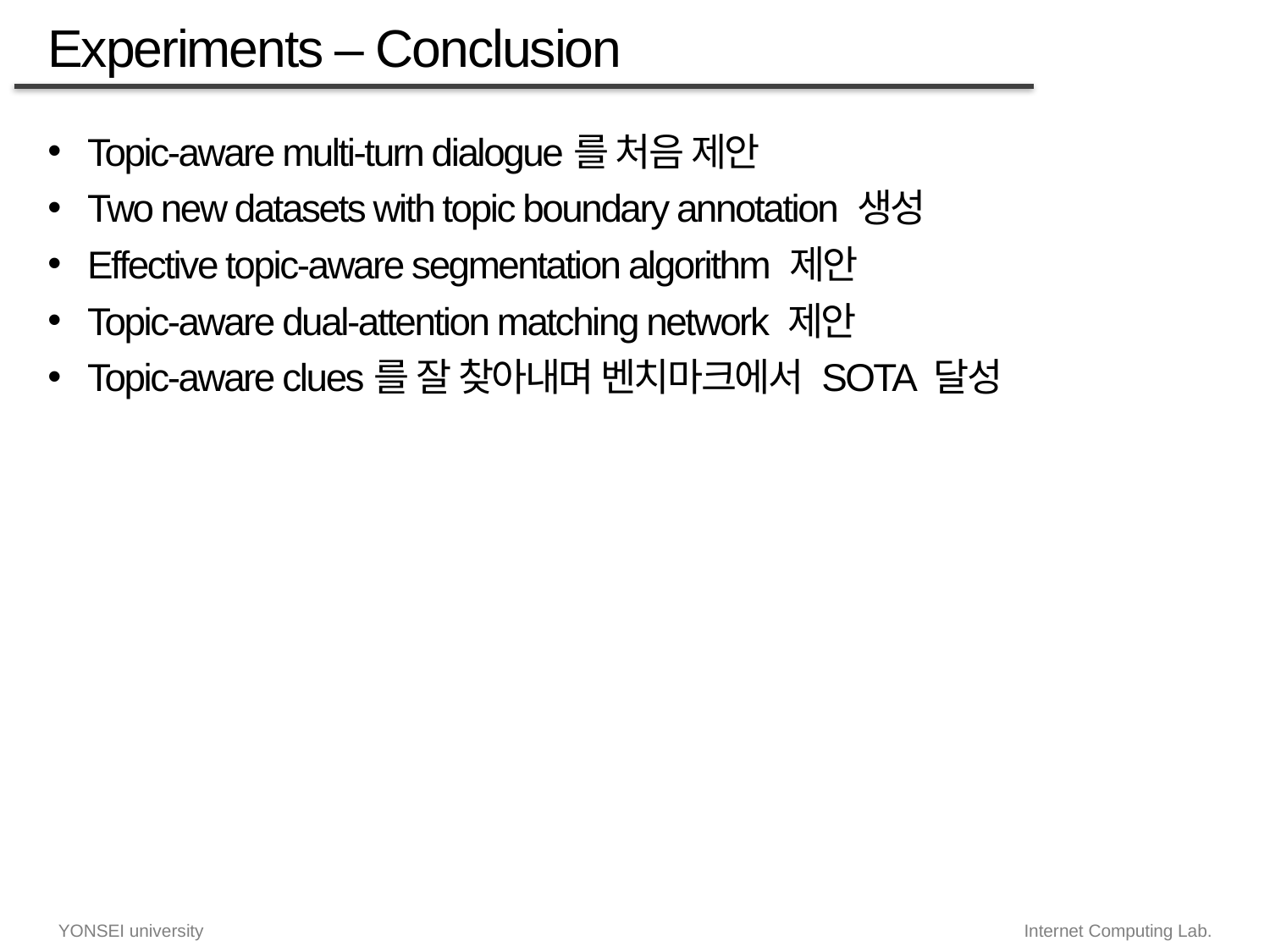

# Experiments – Conclusion
Topic-aware multi-turn dialogue를 처음 제안
Two new datasets with topic boundary annotation 생성
Effective topic-aware segmentation algorithm 제안
Topic-aware dual-attention matching network 제안
Topic-aware clues를 잘 찾아내며 벤치마크에서 SOTA 달성